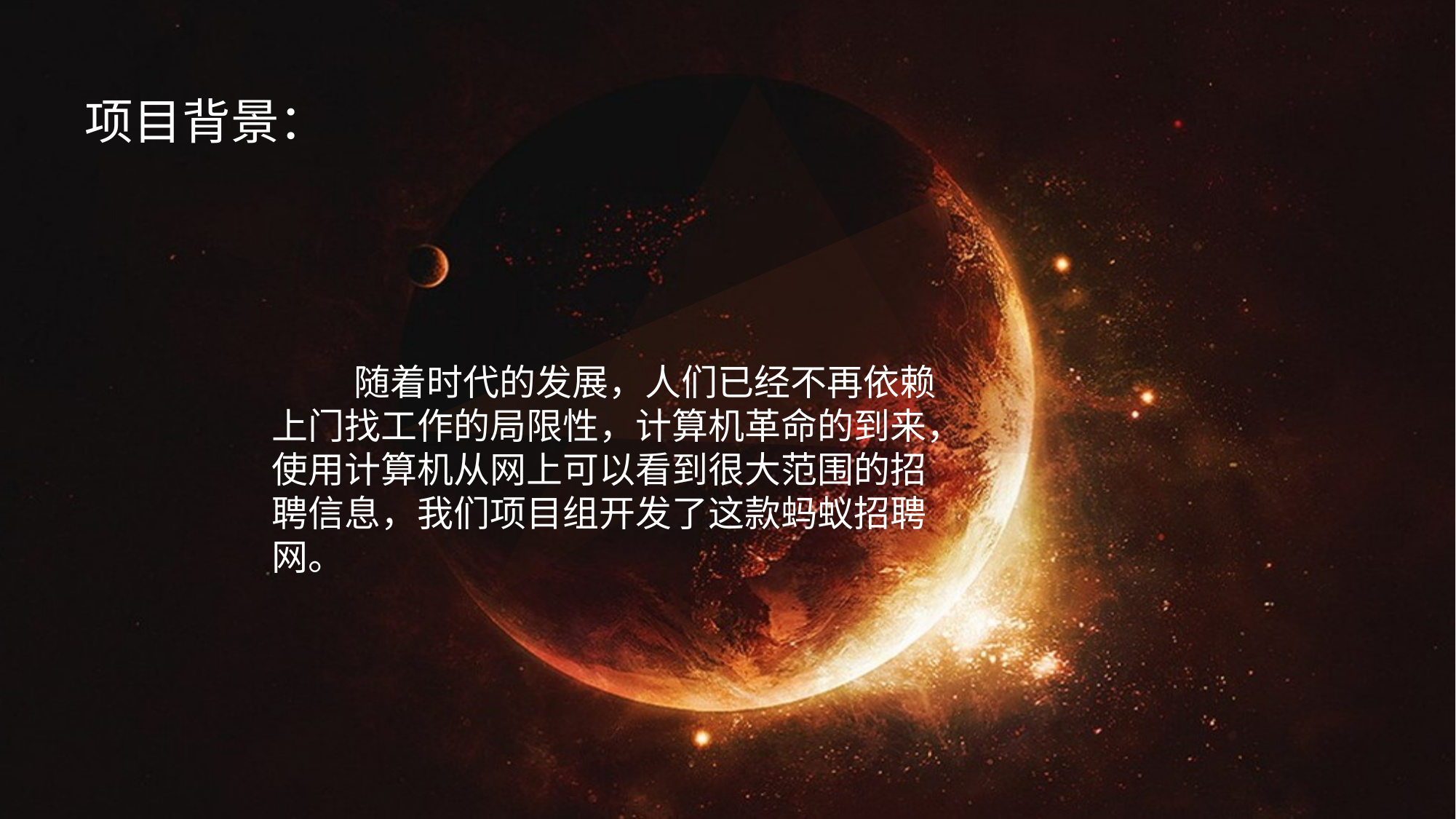

项目背景：

         随着时代的发展，人们已经不再依赖上门找工作的局限性，计算机革命的到来，使用计算机从网上可以看到很大范围的招聘信息，我们项目组开发了这款蚂蚁招聘网。